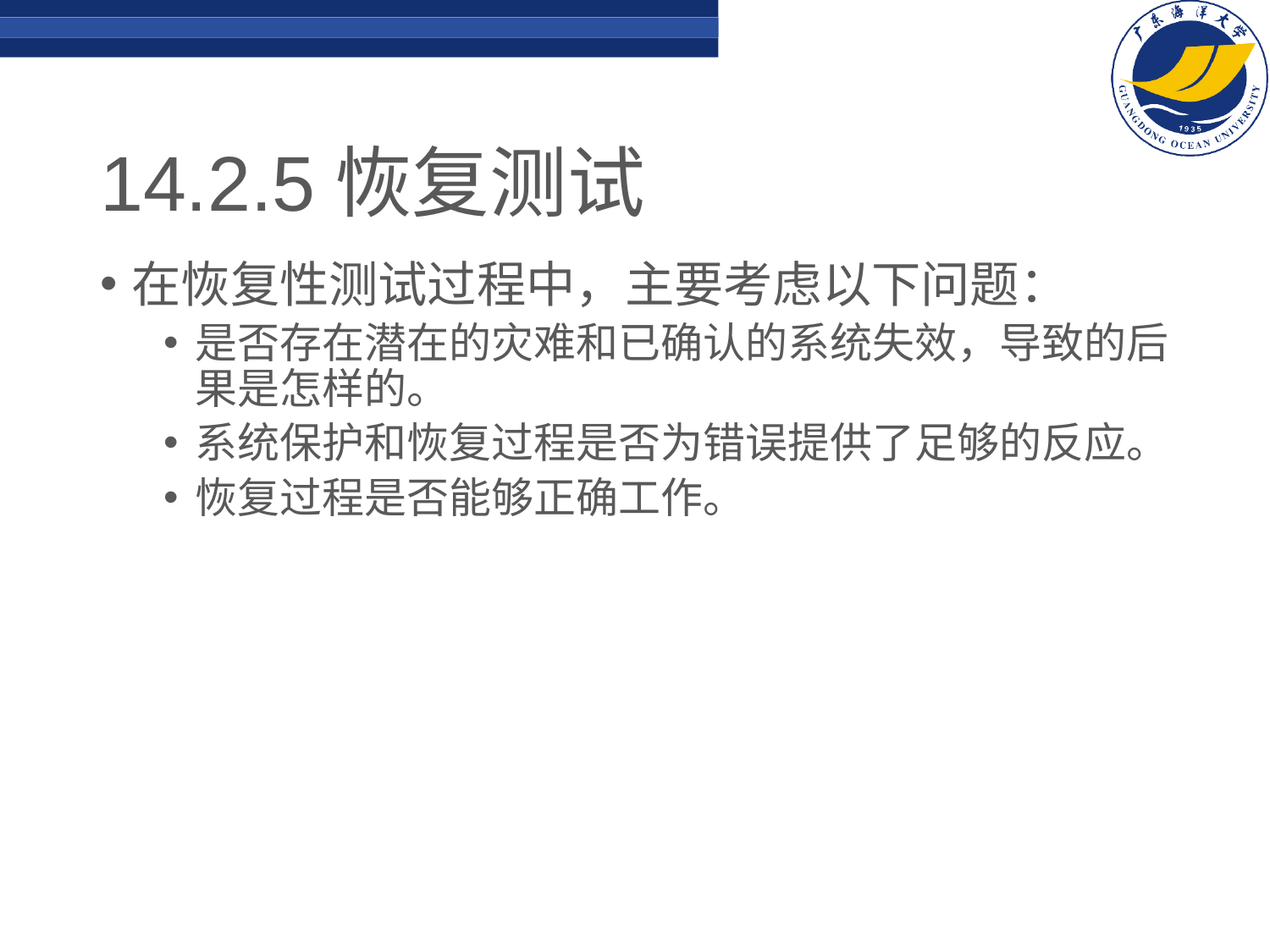

# 14.2.5恢复测试
在恢复性测试过程中，主要考虑以下问题：
是否存在潜在的灾难和已确认的系统失效，导致的后果是怎样的。
系统保护和恢复过程是否为错误提供了足够的反应。
恢复过程是否能够正确工作。
18